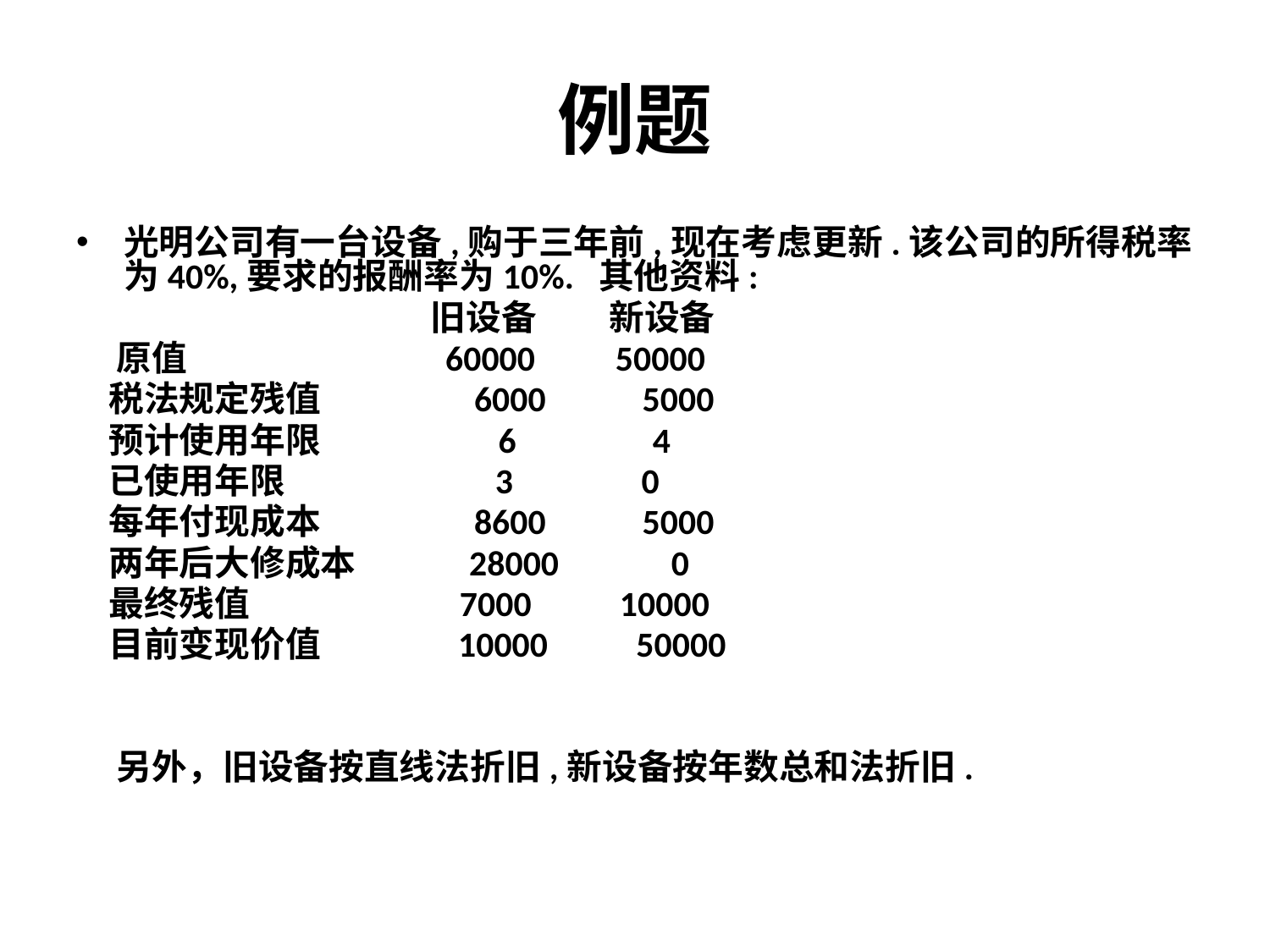

# 例题
光明公司有一台设备,购于三年前,现在考虑更新.该公司的所得税率为40%,要求的报酬率为10%.  其他资料:
                                           旧设备         新设备
    原值                               60000          50000
   税法规定残值                  6000            5000
   预计使用年限                     6                 4
   已使用年限                         3                0
   每年付现成本                  8600            5000
   两年后大修成本             28000              0
   最终残值                         7000           10000
   目前变现价值                10000           50000

    另外，旧设备按直线法折旧,新设备按年数总和法折旧.